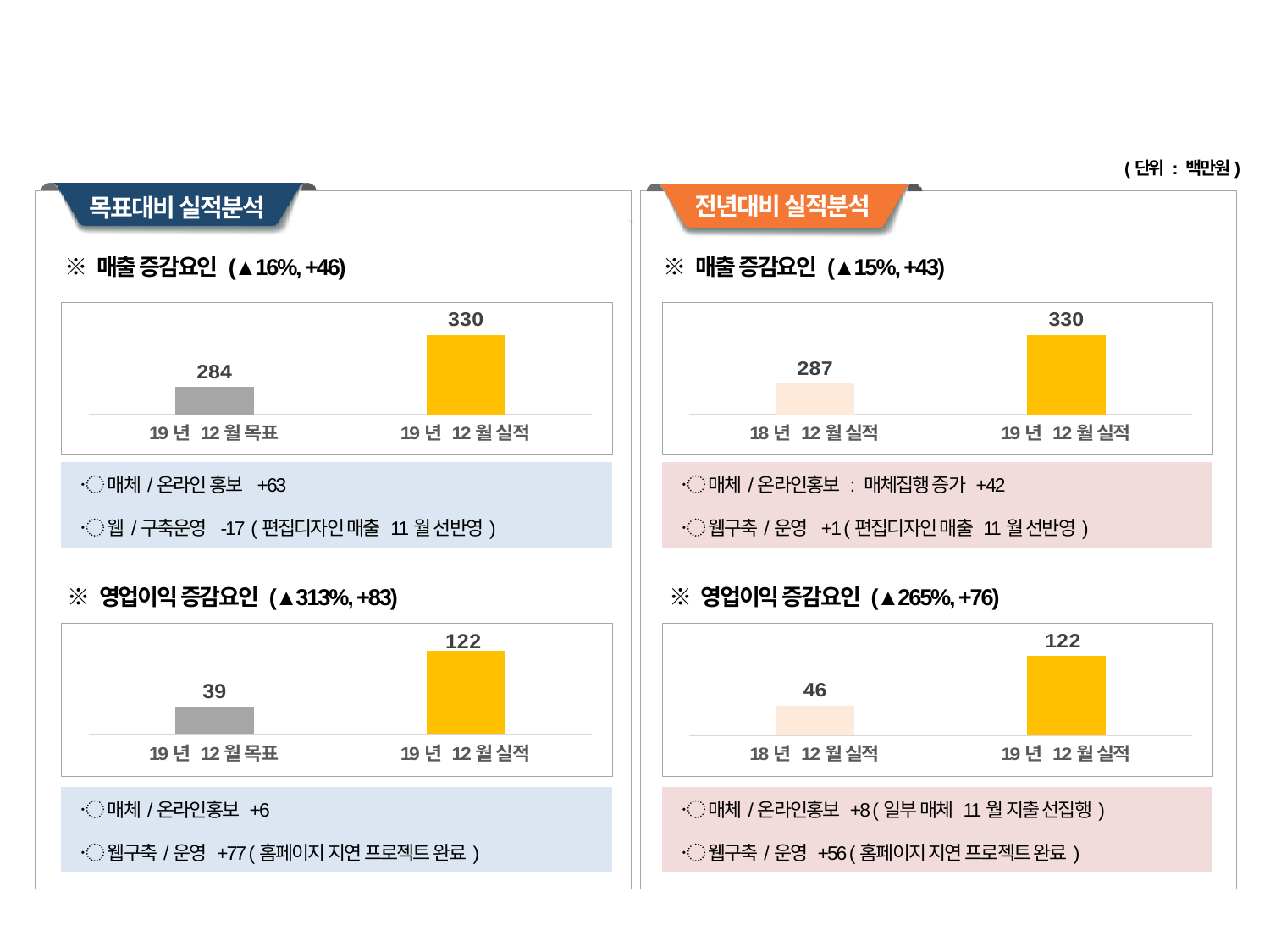

(단위 : 백만원)

전년대비 실적분석

목표대비 실적분석

※ 매출 증감요인 (▲16%, +46)
※ 매출 증감요인 (▲15%, +43)

### Chart

| Category | 매출액 |
|---|---|
| 19년 12월 목표 | 284.0 |
| 19년 12월 실적 | 330.0 |

### Chart

| Category | 매출액 |
|---|---|
| 18년 12월 실적 | 287.0 |
| 19년 12월 실적 | 330.0 |
| 〮 매체/온라인 홍보 +63 |
| --- |
| 〮 웹/구축운영 -17 (편집디자인 매출 11월 선반영) |
| 〮 매체/온라인홍보 : 매체집행 증가 +42 |
| --- |
| 〮 웹구축/운영 +1 (편집디자인 매출 11월 선반영) |
※ 영업이익 증감요인 (▲313%, +83)
※ 영업이익 증감요인 (▲265%, +76)

### Chart

| Category | 영업이익 |
|---|---|
| 19년 12월 목표 | 39.0 |
| 19년 12월 실적 | 122.0 |

### Chart

| Category | 영업이익 |
|---|---|
| 18년 12월 실적 | 46.0 |
| 19년 12월 실적 | 122.0 |
| 〮 매체/온라인홍보 +6 |
| --- |
| 〮 웹구축/운영 +77 (홈페이지 지연 프로젝트 완료) |
| 〮 매체/온라인홍보 +8 (일부 매체 11월 지출 선집행) |
| --- |
| 〮 웹구축/운영 +56 (홈페이지 지연 프로젝트 완료) |